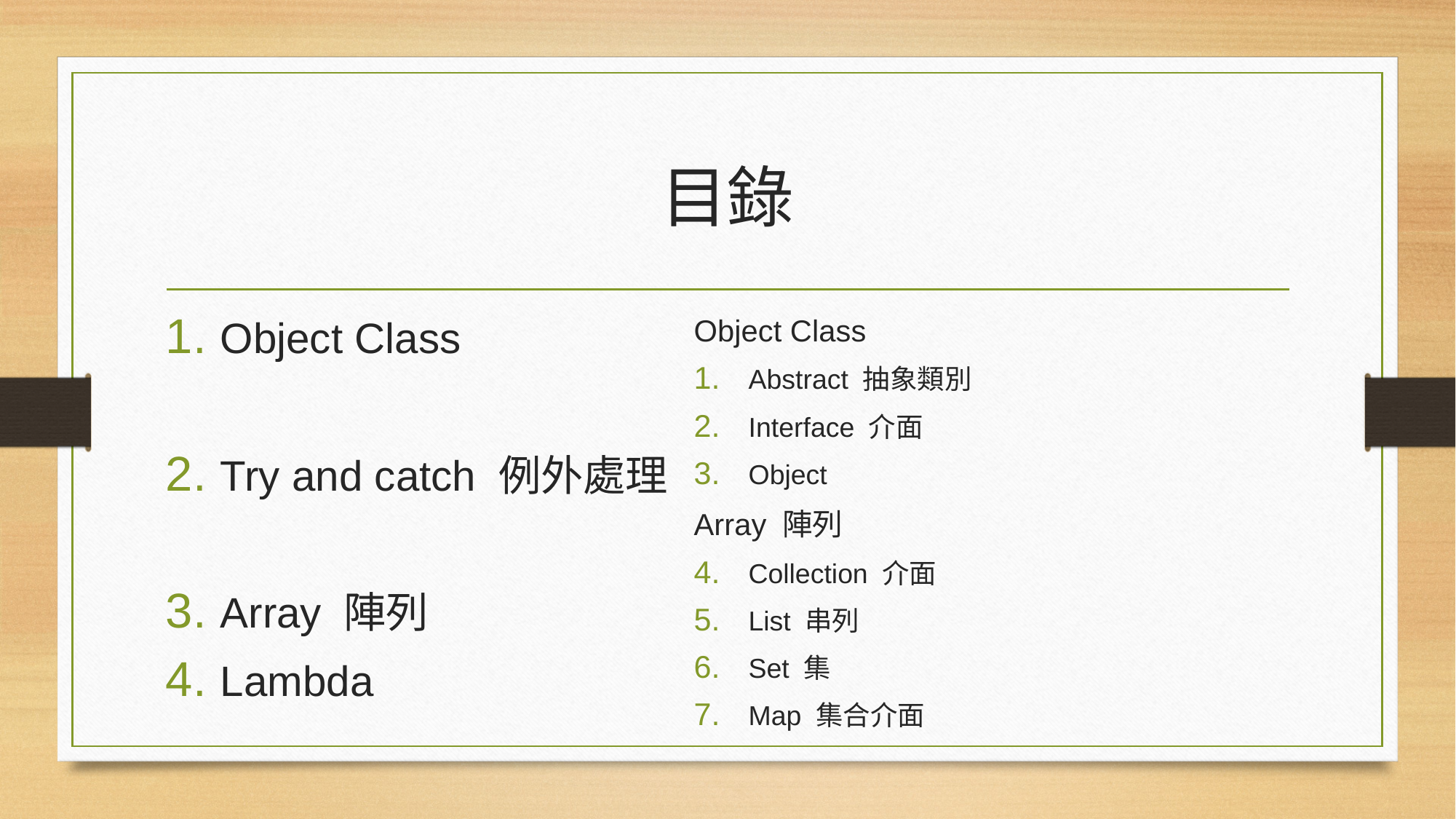

# 目錄
Object Class

Try and catch 例外處理

Array 陣列
Lambda
Object Class
Abstract 抽象類別
Interface 介面
Object
Array 陣列
Collection 介面
List 串列
Set 集
Map 集合介面